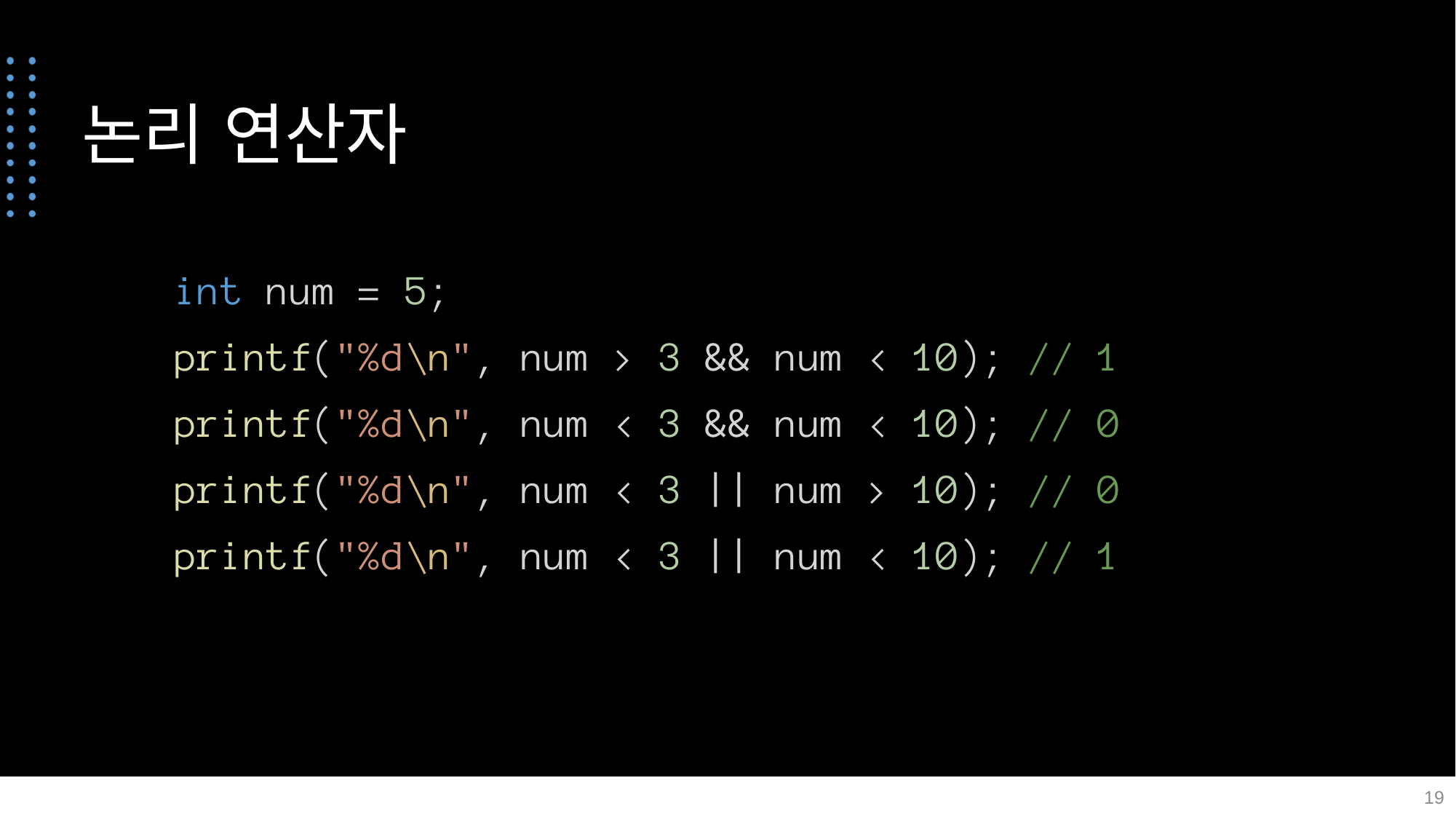

# 논리 연산자
    int num = 5;
    printf("%d\n", num > 3 && num < 10); // 1
    printf("%d\n", num < 3 && num < 10); // 0
    printf("%d\n", num < 3 || num > 10); // 0
    printf("%d\n", num < 3 || num < 10); // 1
19